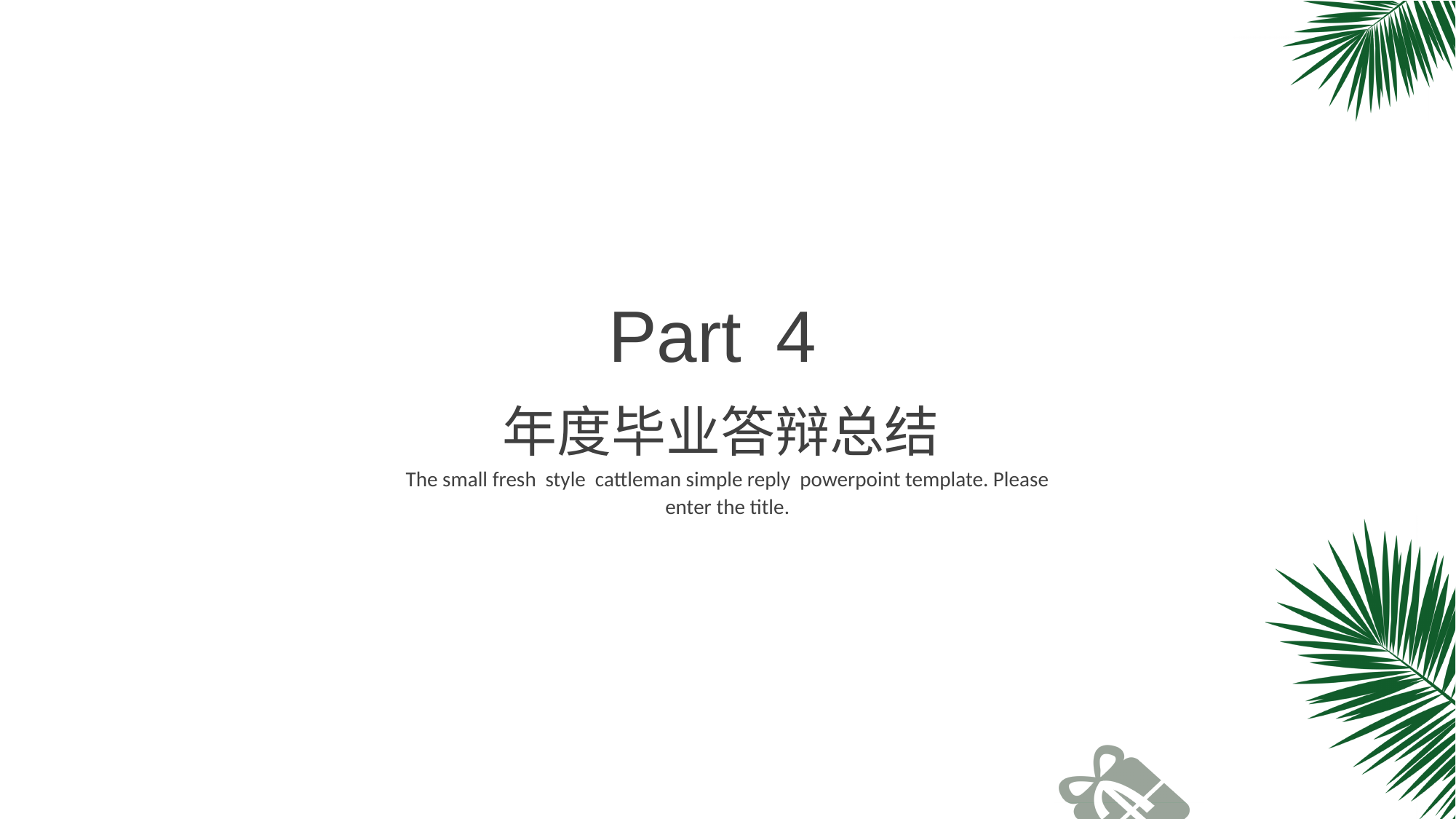

Part
4
年度毕业答辩总结
The small fresh  style  cattleman simple reply  powerpoint template. Please enter the title.